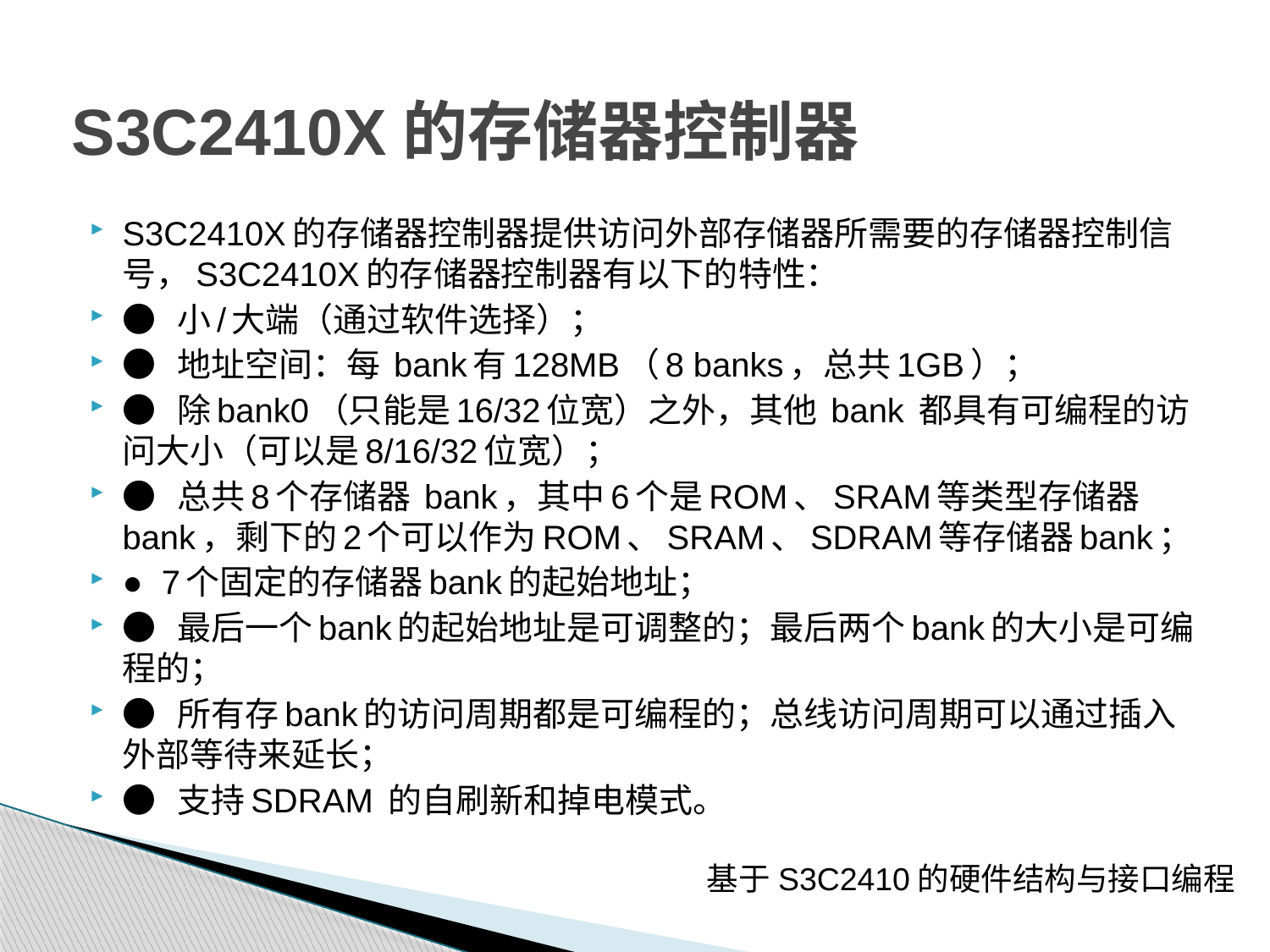

# S3C2410X的存储器控制器
S3C2410X的存储器控制器提供访问外部存储器所需要的存储器控制信号，S3C2410X的存储器控制器有以下的特性：
●  小/大端（通过软件选择）；
●  地址空间：每 bank有128MB（8 banks，总共1GB）；
●  除bank0（只能是16/32位宽）之外，其他 bank 都具有可编程的访问大小（可以是8/16/32位宽）；
●  总共8个存储器 bank，其中6个是ROM、SRAM等类型存储器bank，剩下的2个可以作为ROM、SRAM、SDRAM等存储器bank；
●  7个固定的存储器bank的起始地址；
●  最后一个bank的起始地址是可调整的；最后两个bank的大小是可编程的；
●  所有存bank的访问周期都是可编程的；总线访问周期可以通过插入外部等待来延长；
●  支持SDRAM 的自刷新和掉电模式。

基于S3C2410的硬件结构与接口编程